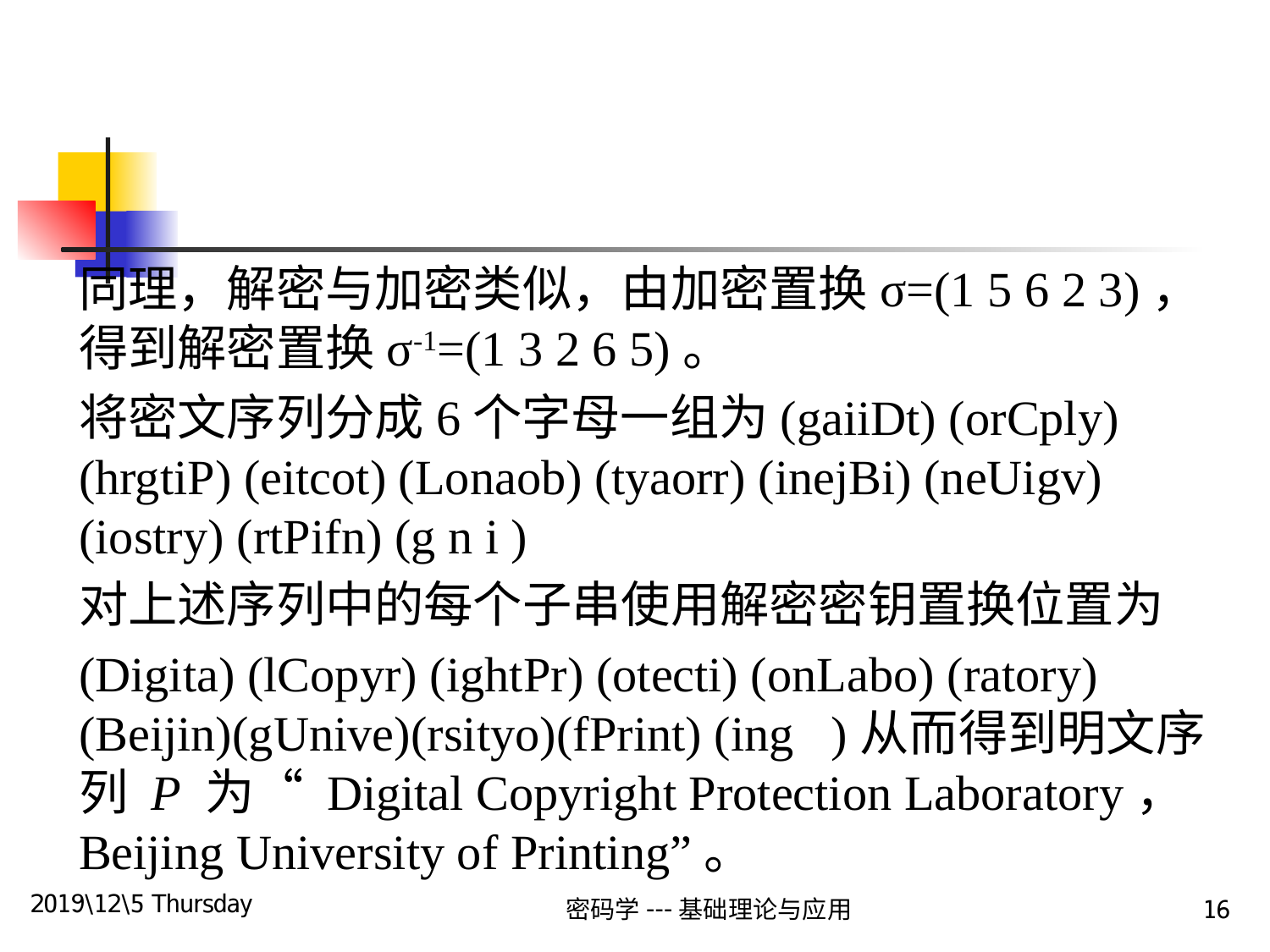

#
同理，解密与加密类似，由加密置换σ=(1 5 6 2 3)，得到解密置换σ-1=(1 3 2 6 5)。
将密文序列分成6个字母一组为(gaiiDt) (orCply) (hrgtiP) (eitcot) (Lonaob) (tyaorr) (inejBi) (neUigv) (iostry) (rtPifn) (g n i )
对上述序列中的每个子串使用解密密钥置换位置为
(Digita) (lCopyr) (ightPr) (otecti) (onLabo) (ratory)(Beijin)(gUnive)(rsityo)(fPrint) (ing   )从而得到明文序列 P 为“ Digital Copyright Protection Laboratory，Beijing University of Printing”。

密码学---基础理论与应用
16
2019\12\5 Thursday